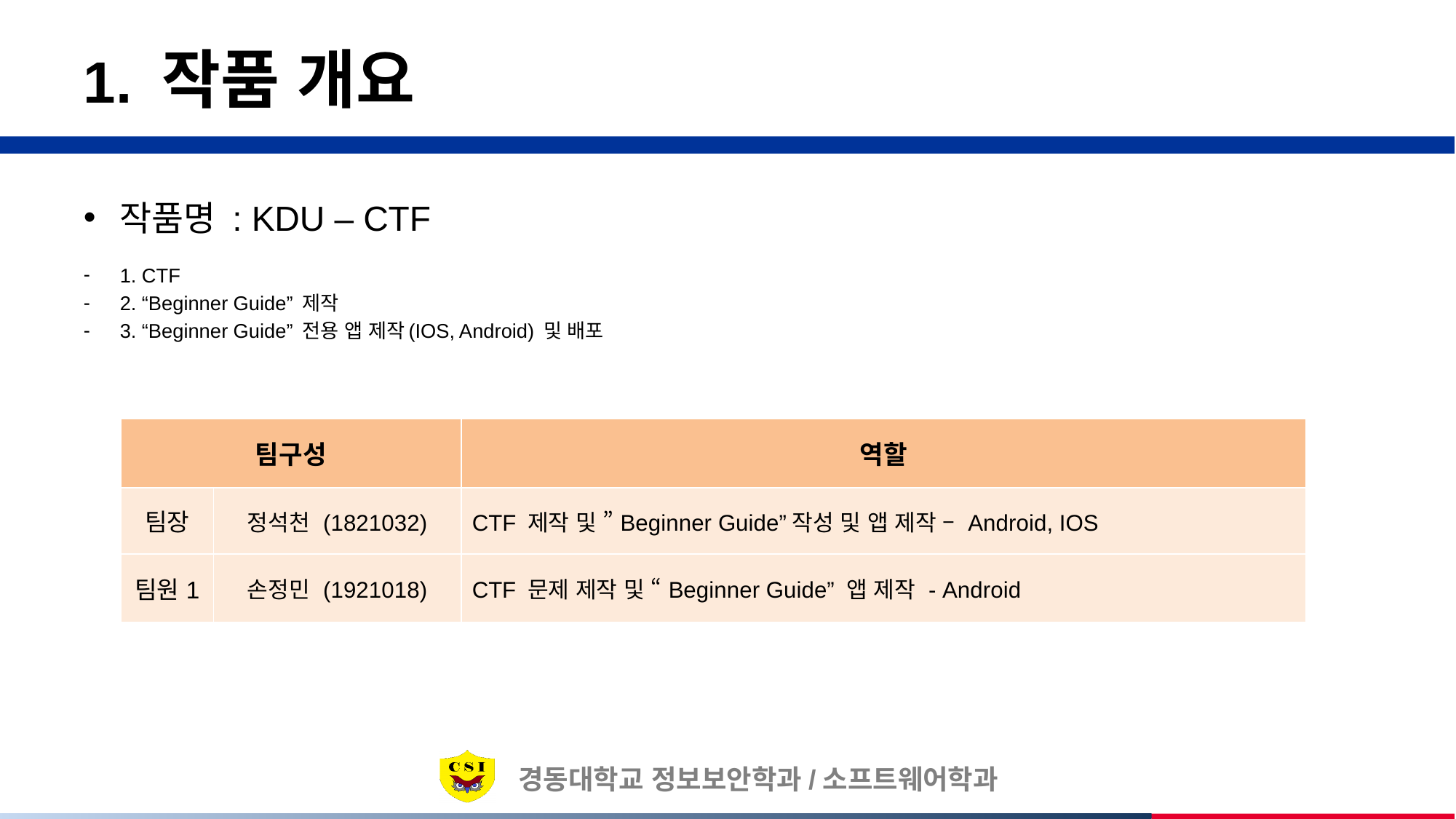

# 1. 작품 개요
작품명 : KDU – CTF

1. CTF
2. “Beginner Guide” 제작
3. “Beginner Guide” 전용 앱 제작(IOS, Android) 및 배포

| 팀구성 |  | 역할 |
| --- | --- | --- |
| 팀장 | 정석천 (1821032) | CTF 제작 및 ”Beginner Guide”작성 및 앱 제작 – Android, IOS |
| 팀원1 | 손정민 (1921018) | CTF 문제 제작 및 “Beginner Guide” 앱 제작 - Android |